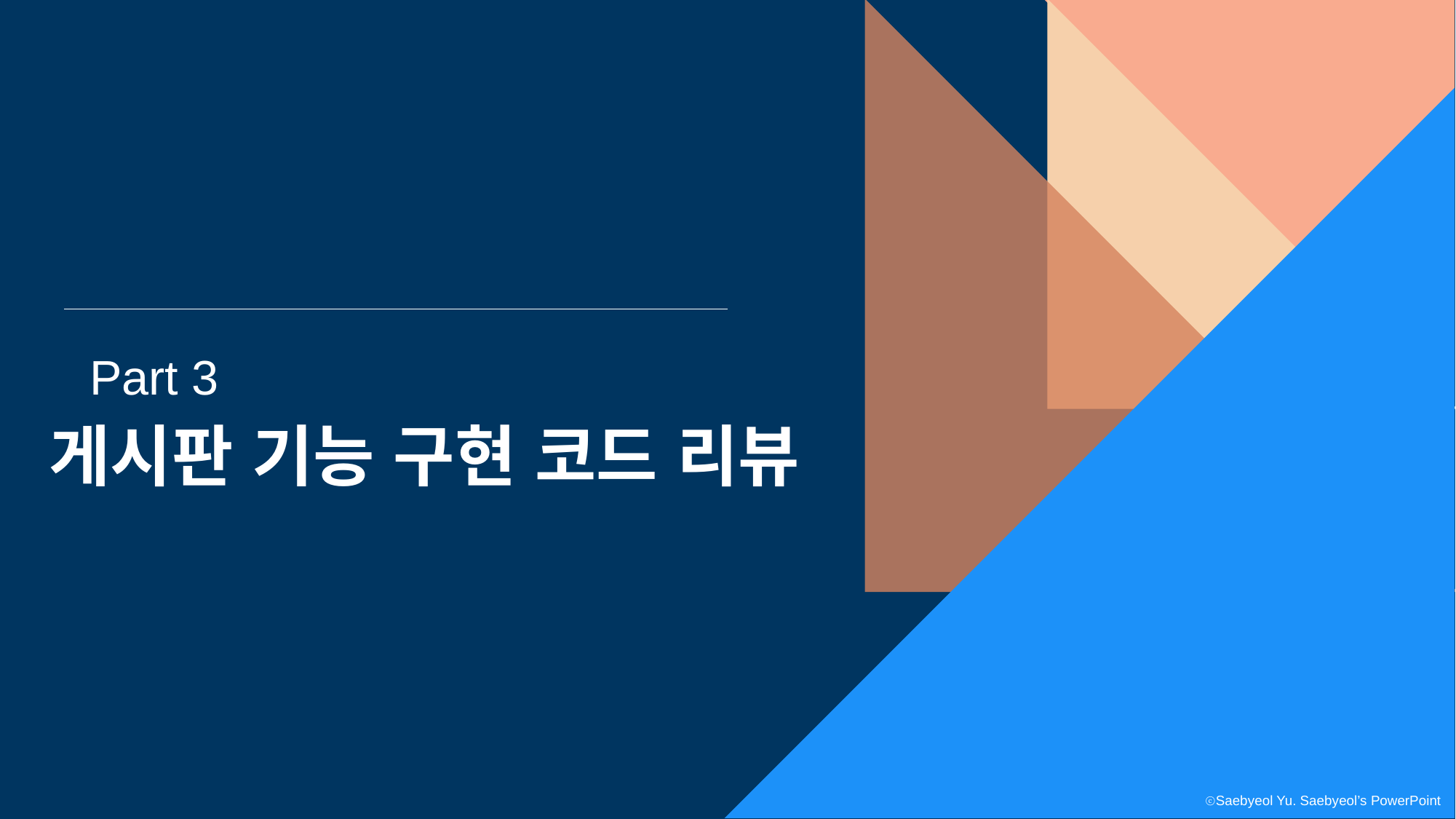

Part 3
게시판 기능 구현 코드 리뷰
ⓒSaebyeol Yu. Saebyeol’s PowerPoint